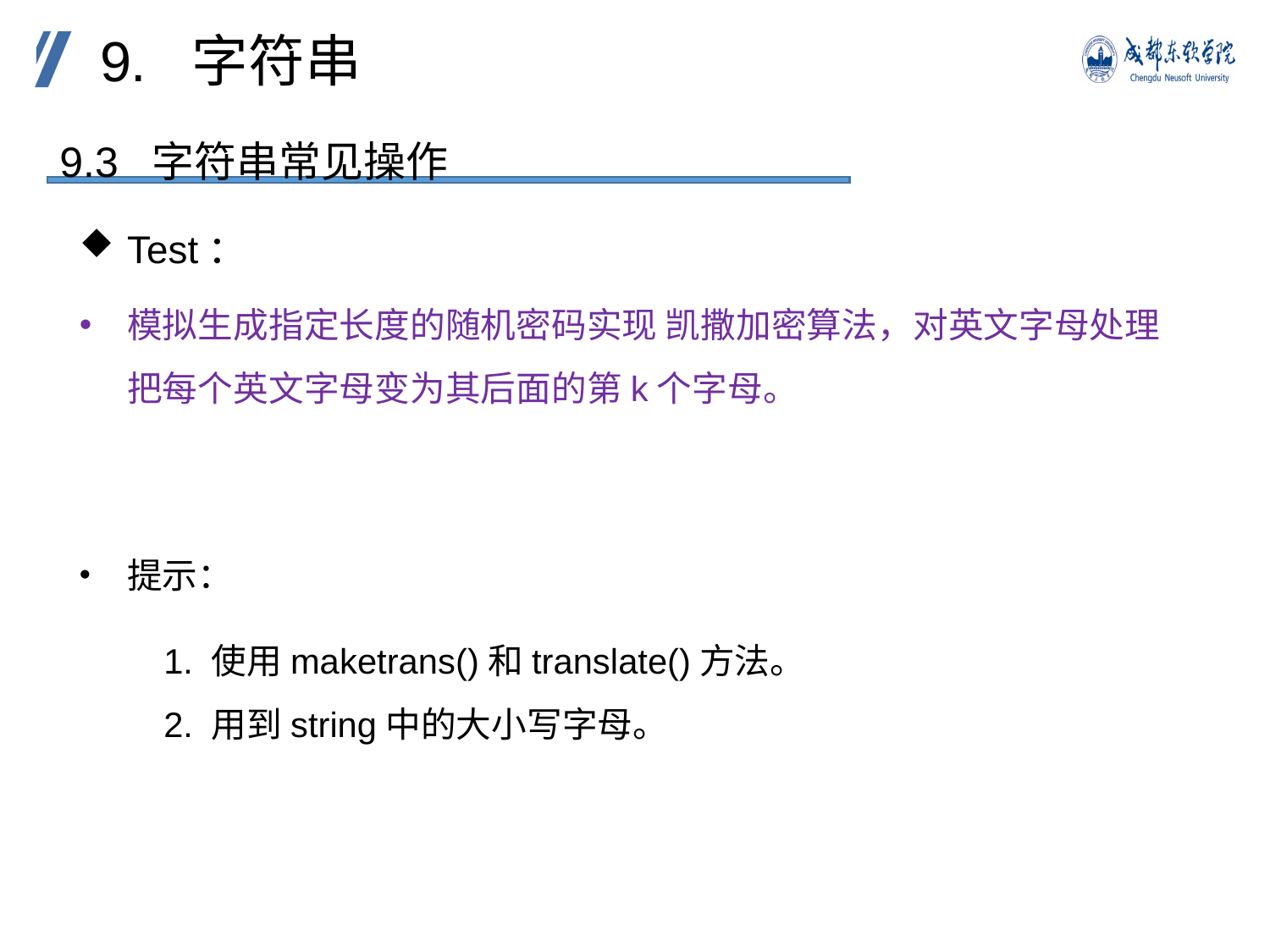

9.  字符串
9.3  字符串常见操作

Test：
模拟生成指定长度的随机密码实现 凯撒加密算法，对英文字母处理 把每个英文字母变为其后面的第k个字母。

提示：
1. 使用maketrans()和translate()方法。
2. 用到string中的大小写字母。